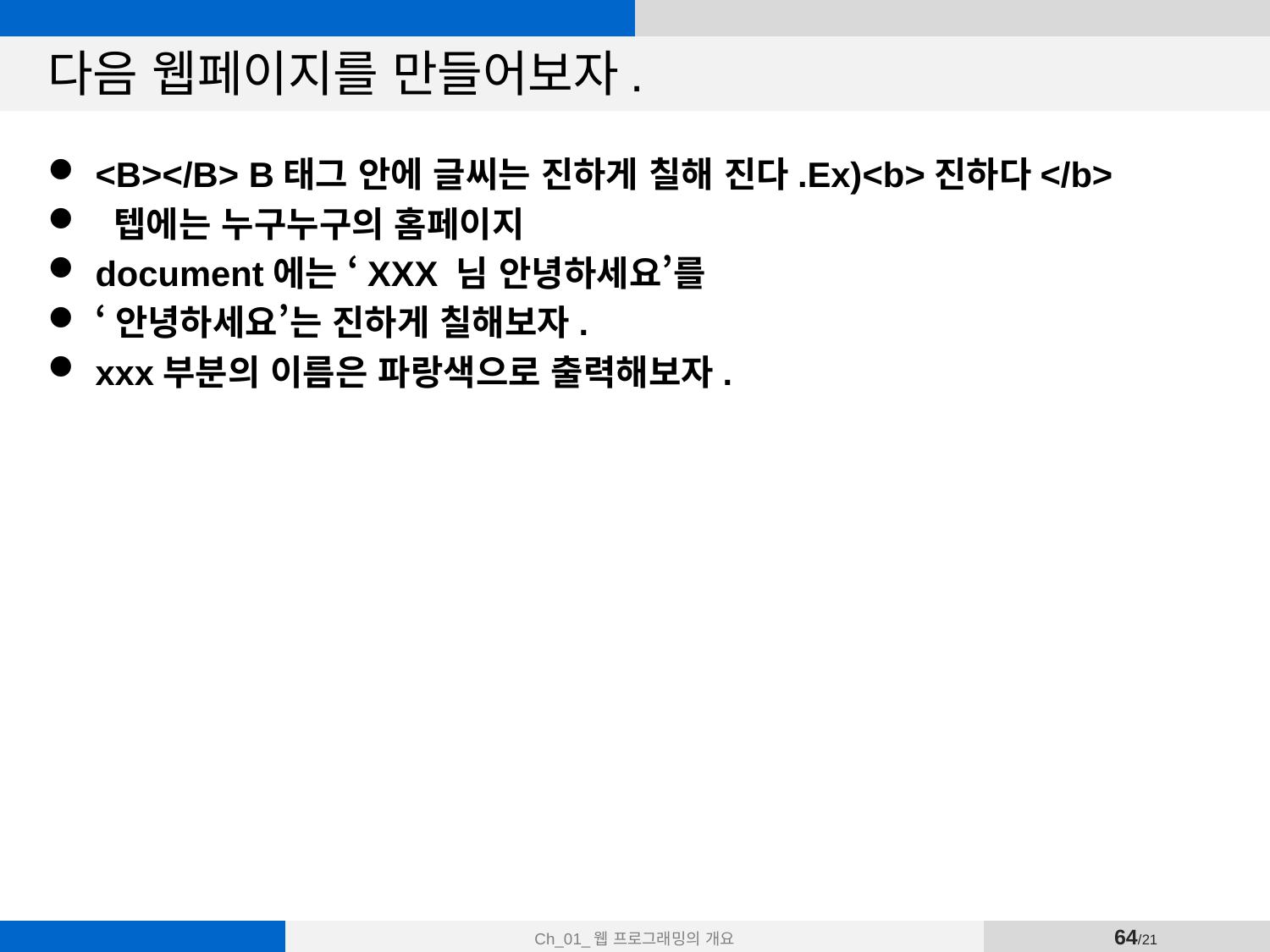

# 다음 웹페이지를 만들어보자.
<B></B> B태그 안에 글씨는 진하게 칠해 진다.Ex)<b>진하다</b>
 텝에는 누구누구의 홈페이지
document에는 ‘XXX 님 안녕하세요’를
‘안녕하세요’는 진하게 칠해보자.
xxx부분의 이름은 파랑색으로 출력해보자.